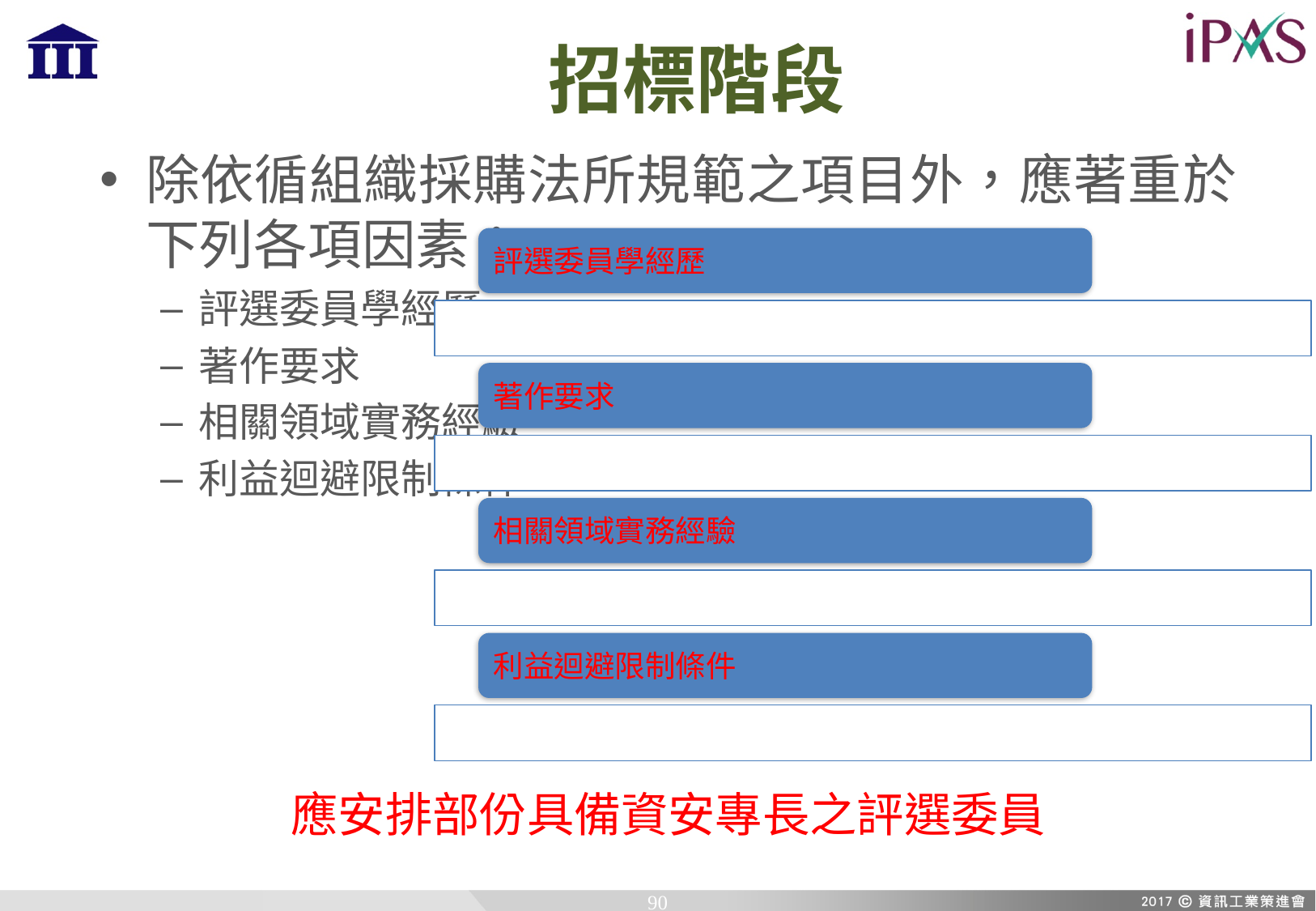

# 招標階段
除依循組織採購法所規範之項目外，應著重於下列各項因素：
評選委員學經歷
著作要求
相關領域實務經驗
利益迴避限制條件

評選委員學經歷
著作要求
相關領域實務經驗
利益迴避限制條件
應安排部份具備資安專長之評選委員
90